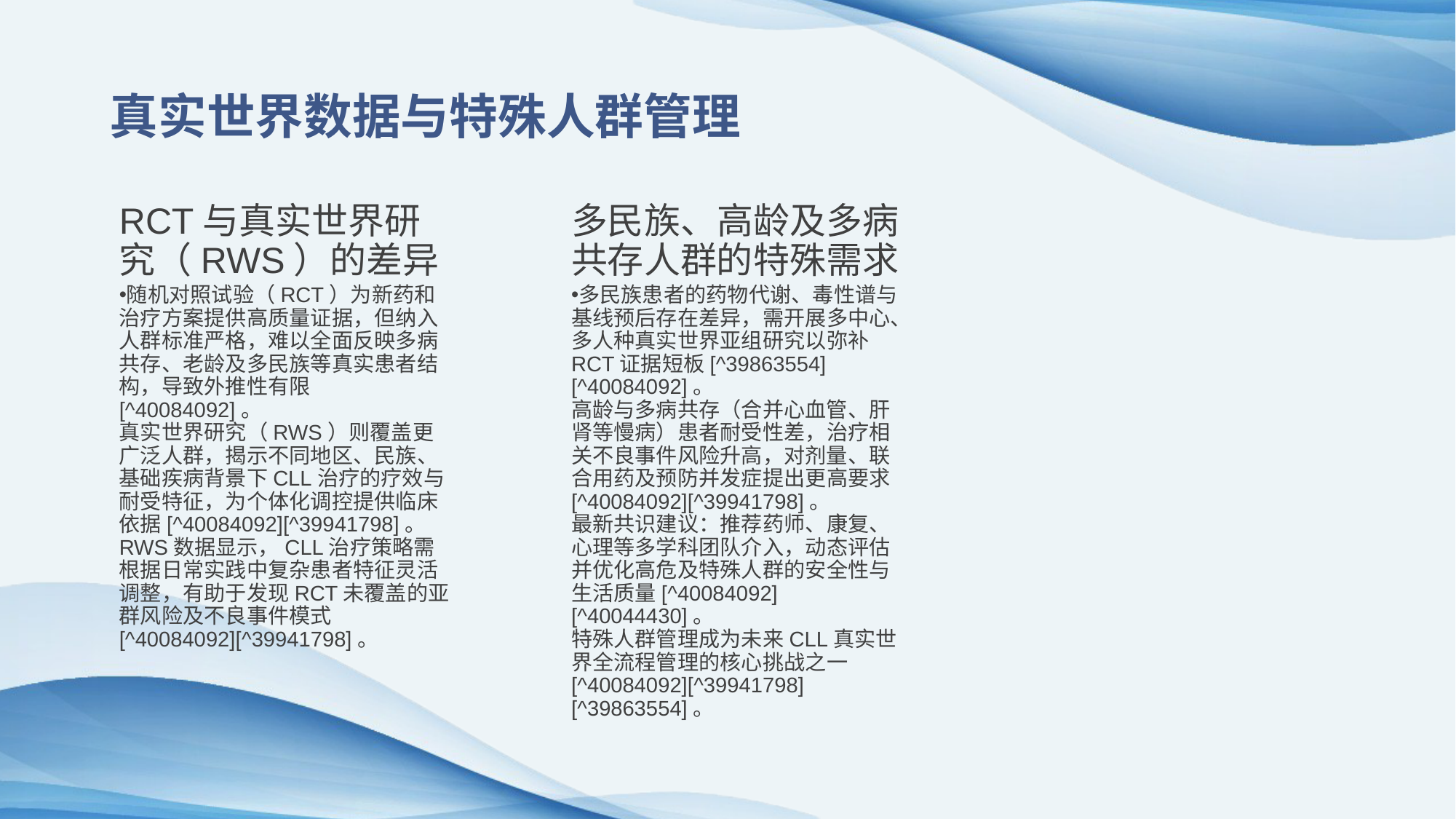

真实世界数据与特殊人群管理
RCT与真实世界研究（RWS）的差异
多民族、高龄及多病共存人群的特殊需求
随机对照试验（RCT）为新药和治疗方案提供高质量证据，但纳入人群标准严格，难以全面反映多病共存、老龄及多民族等真实患者结构，导致外推性有限[^40084092]。
真实世界研究（RWS）则覆盖更广泛人群，揭示不同地区、民族、基础疾病背景下CLL治疗的疗效与耐受特征，为个体化调控提供临床依据[^40084092][^39941798]。
RWS数据显示，CLL治疗策略需根据日常实践中复杂患者特征灵活调整，有助于发现RCT未覆盖的亚群风险及不良事件模式[^40084092][^39941798]。
多民族患者的药物代谢、毒性谱与基线预后存在差异，需开展多中心、多人种真实世界亚组研究以弥补RCT证据短板[^39863554][^40084092]。
高龄与多病共存（合并心血管、肝肾等慢病）患者耐受性差，治疗相关不良事件风险升高，对剂量、联合用药及预防并发症提出更高要求[^40084092][^39941798]。
最新共识建议：推荐药师、康复、心理等多学科团队介入，动态评估并优化高危及特殊人群的安全性与生活质量[^40084092][^40044430]。
特殊人群管理成为未来CLL真实世界全流程管理的核心挑战之一[^40084092][^39941798][^39863554]。